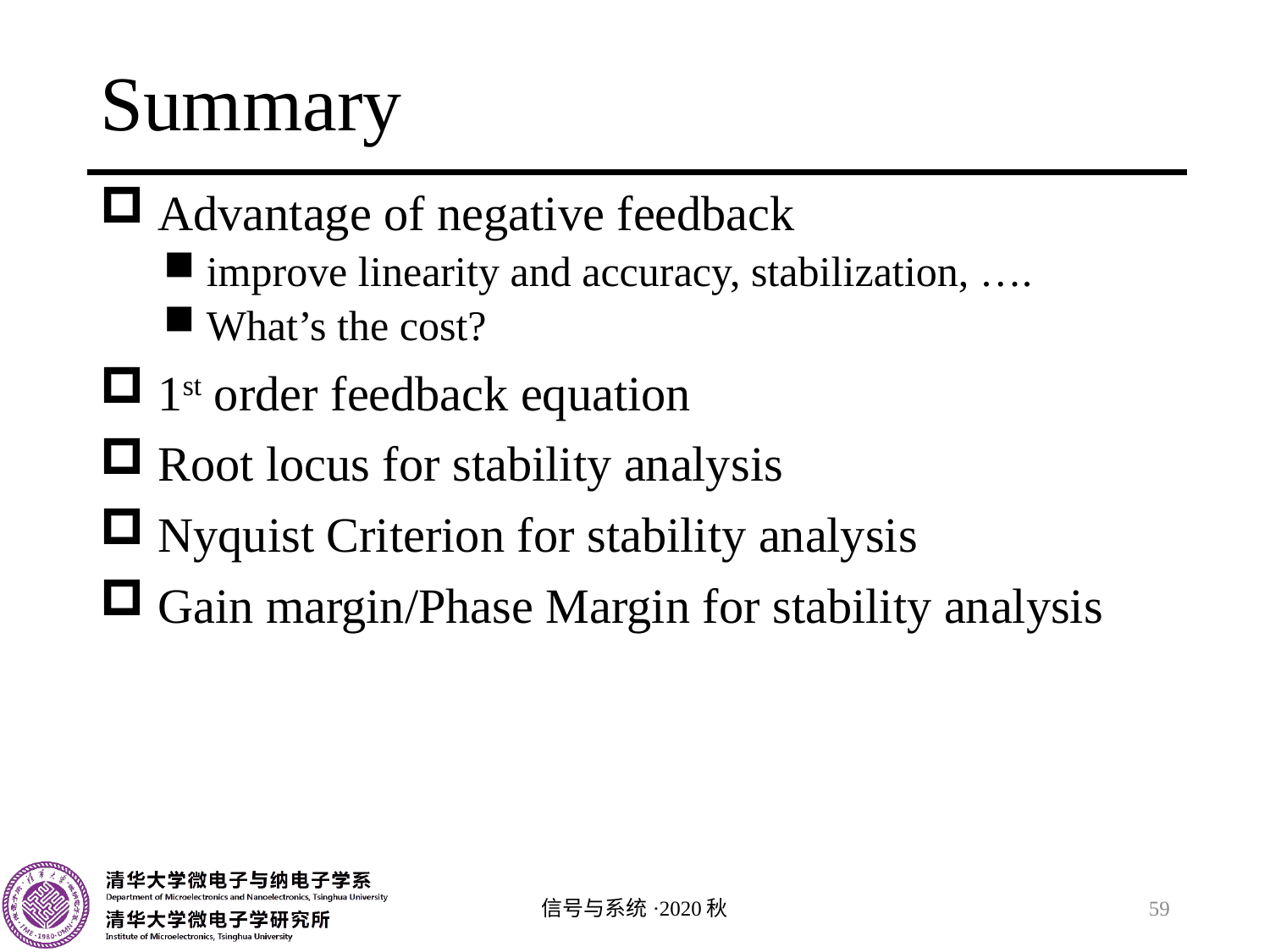

# Summary
 Advantage of negative feedback
 improve linearity and accuracy, stabilization, ….
 What’s the cost?
 1st order feedback equation
 Root locus for stability analysis
 Nyquist Criterion for stability analysis
 Gain margin/Phase Margin for stability analysis

信号与系统·2020秋
59